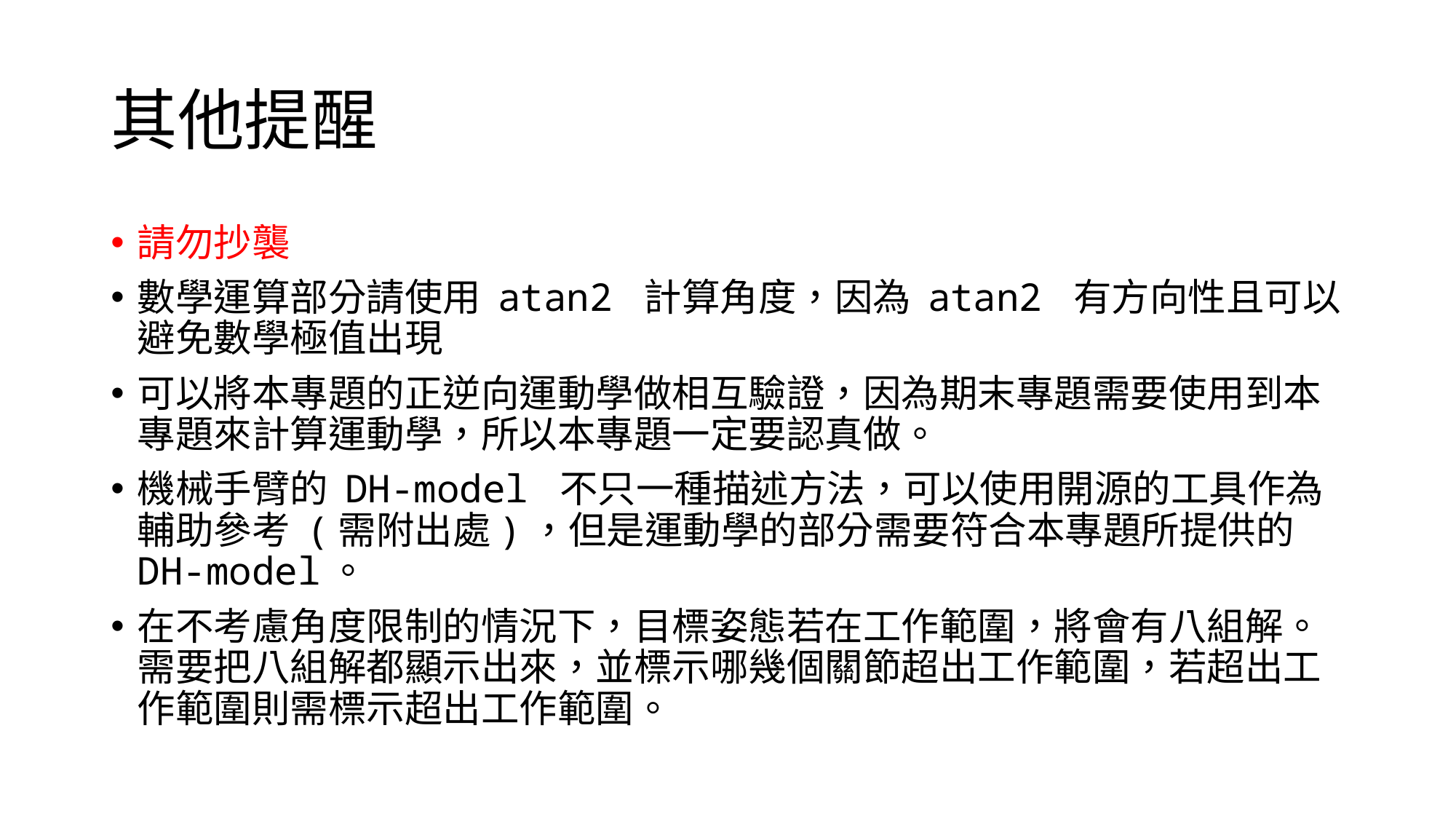

# 其他提醒
請勿抄襲
數學運算部分請使用 atan2 計算角度，因為 atan2 有方向性且可以避免數學極值出現
可以將本專題的正逆向運動學做相互驗證，因為期末專題需要使用到本專題來計算運動學，所以本專題一定要認真做。
機械手臂的 DH-model 不只一種描述方法，可以使用開源的工具作為輔助參考 (需附出處)，但是運動學的部分需要符合本專題所提供的 DH-model。
在不考慮角度限制的情況下，目標姿態若在工作範圍，將會有八組解。需要把八組解都顯示出來，並標示哪幾個關節超出工作範圍，若超出工作範圍則需標示超出工作範圍。